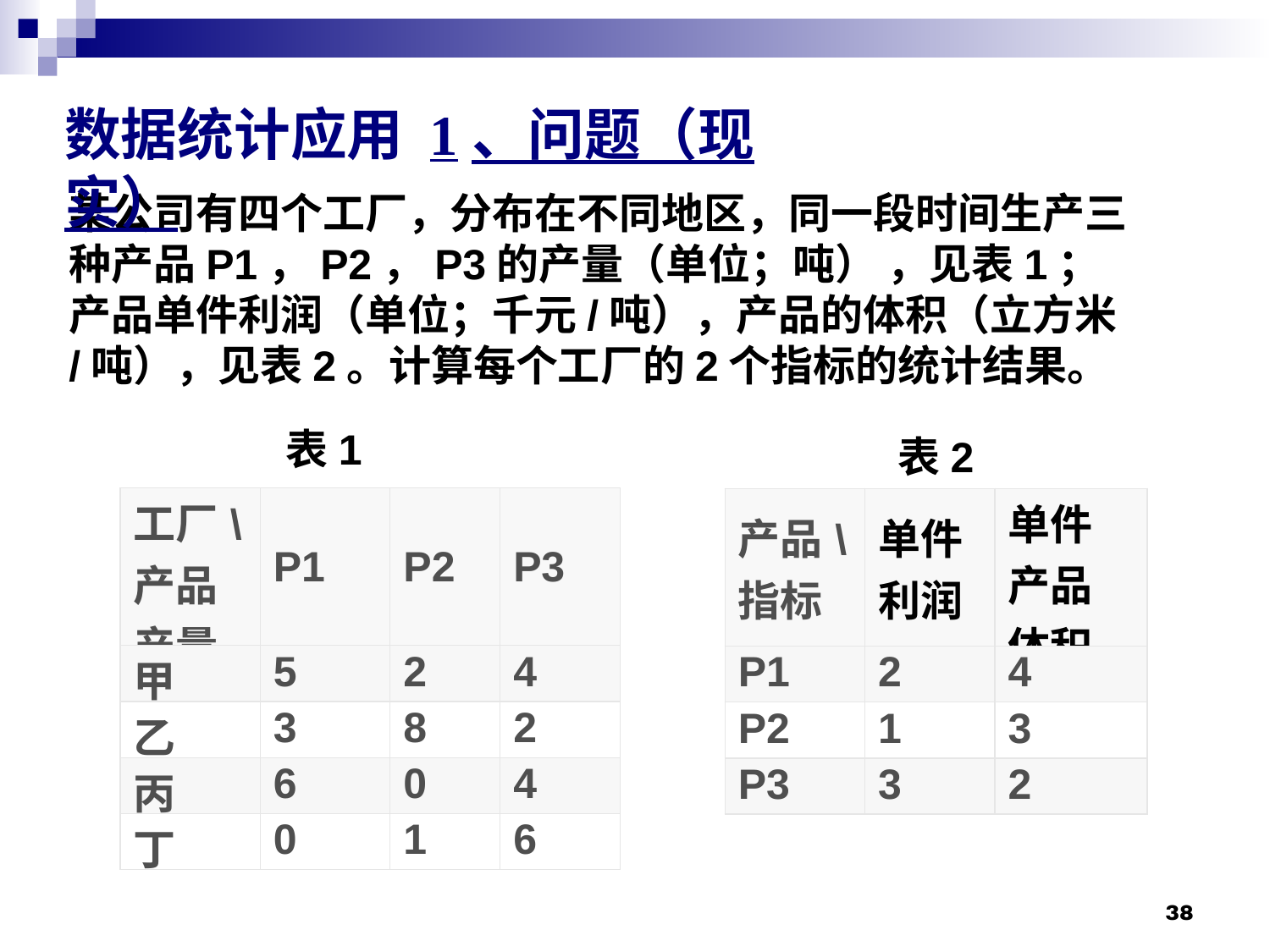

数据统计应用 1、问题（现实）
某公司有四个工厂，分布在不同地区，同一段时间生产三种产品P1，P2，P3的产量（单位；吨） ，见表1；产品单件利润（单位；千元/吨），产品的体积（立方米/吨），见表2。计算每个工厂的2个指标的统计结果。
表1
表2
| 工厂\产品产量 | P1 | P2 | P3 |
| --- | --- | --- | --- |
| 甲 | 5 | 2 | 4 |
| 乙 | 3 | 8 | 2 |
| 丙 | 6 | 0 | 4 |
| 丁 | 0 | 1 | 6 |
| 产品\指标 | 单件利润 | 单件产品体积 |
| --- | --- | --- |
| P1 | 2 | 4 |
| P2 | 1 | 3 |
| P3 | 3 | 2 |
38